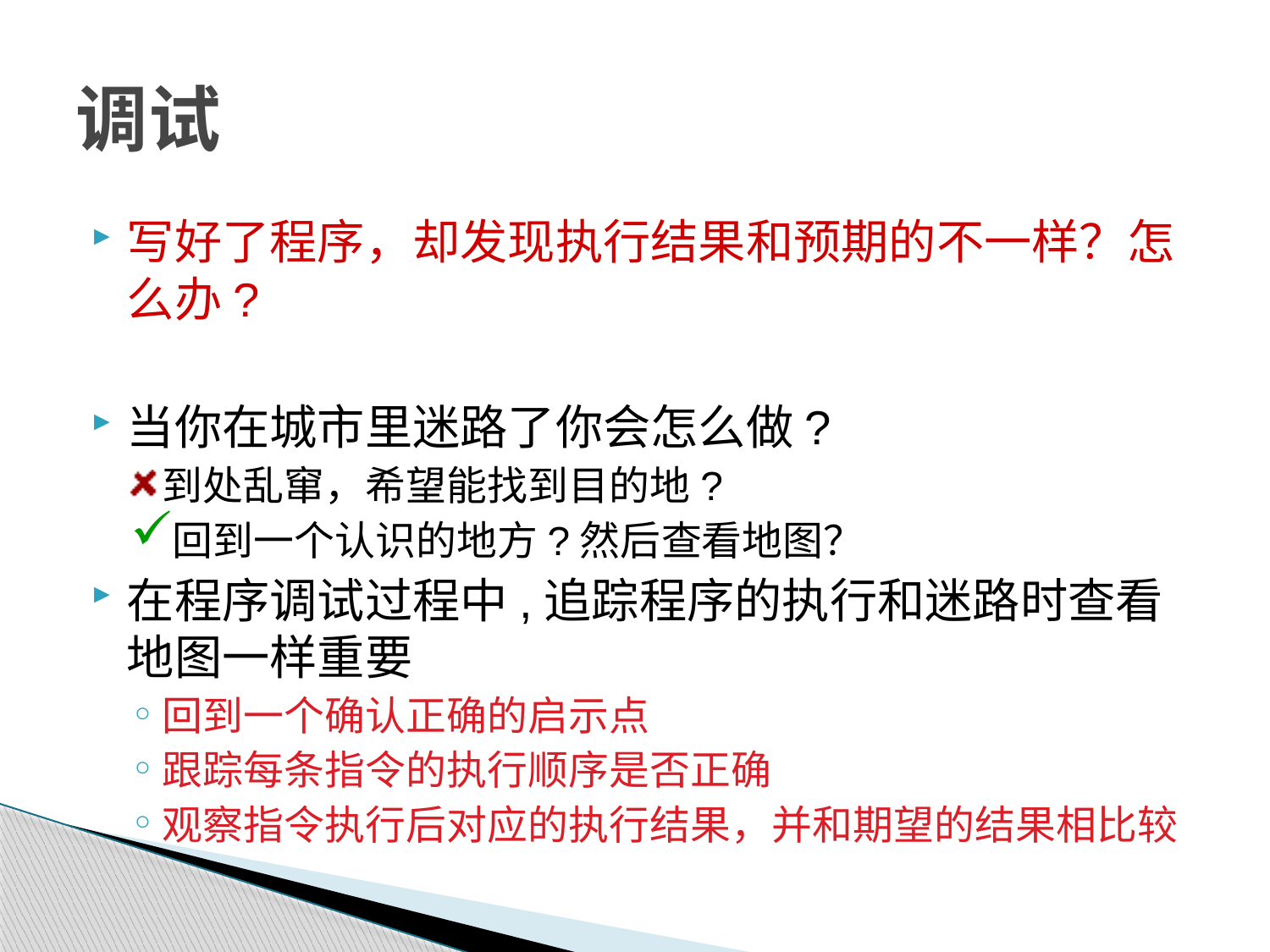

# 调试
写好了程序，却发现执行结果和预期的不一样？怎么办?

当你在城市里迷路了你会怎么做?
到处乱窜，希望能找到目的地?
回到一个认识的地方?然后查看地图？
在程序调试过程中,追踪程序的执行和迷路时查看地图一样重要
回到一个确认正确的启示点
跟踪每条指令的执行顺序是否正确
观察指令执行后对应的执行结果，并和期望的结果相比较